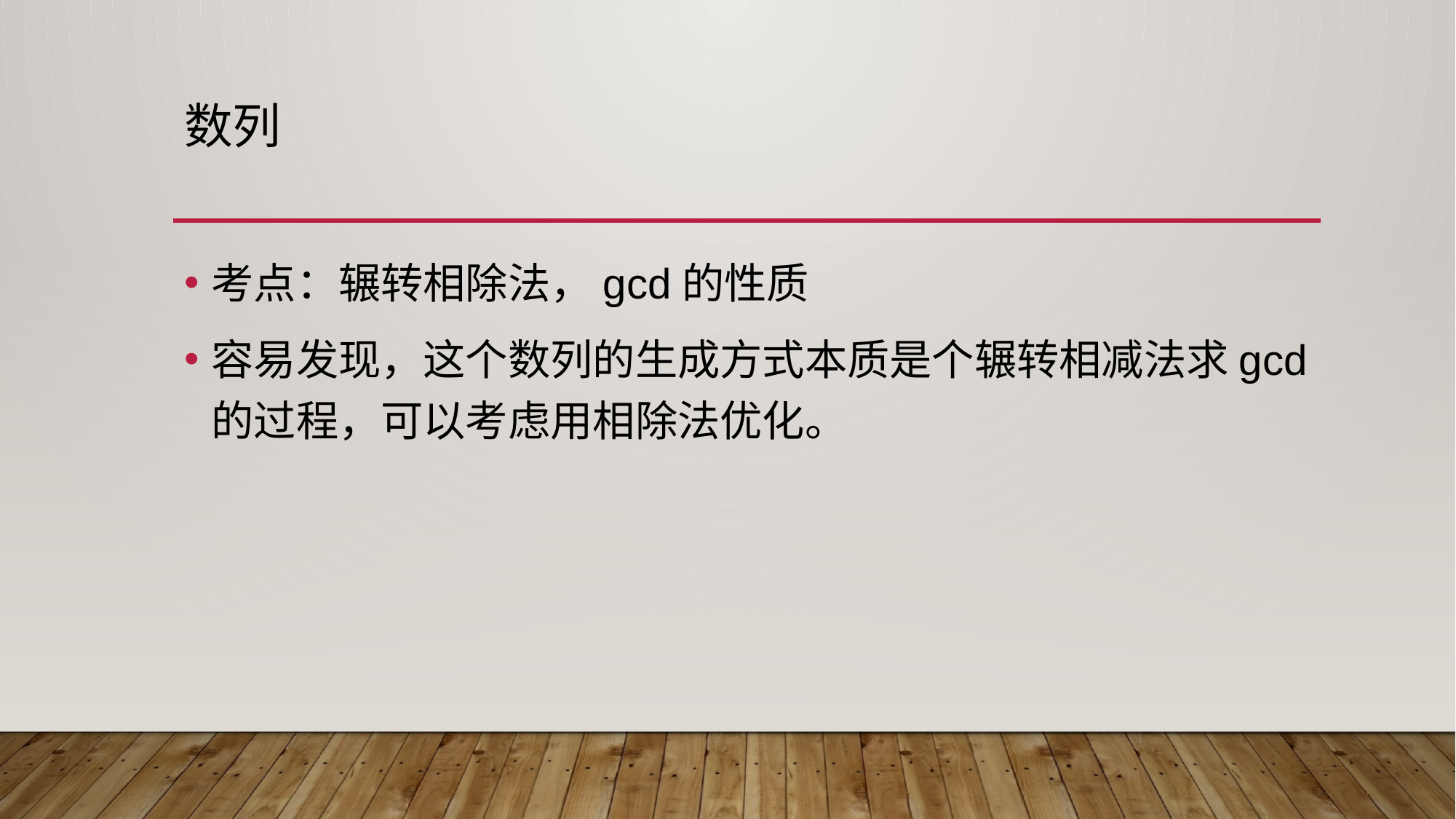

# 数列
考点：辗转相除法，gcd的性质
容易发现，这个数列的生成方式本质是个辗转相减法求gcd的过程，可以考虑用相除法优化。